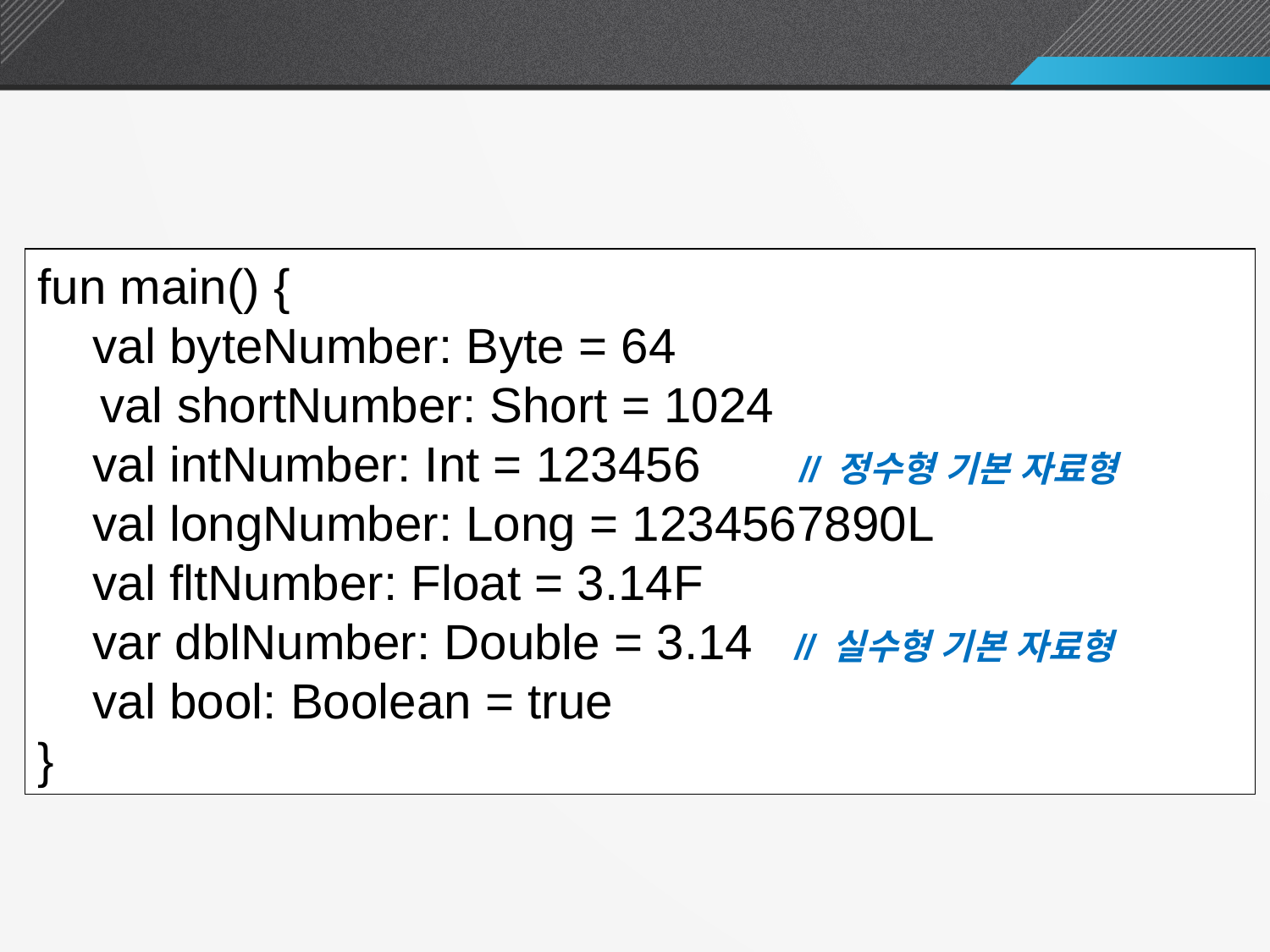

기초 데이터 타입 객체의 초기화
fun main() {
    val byteNumber: Byte = 64
      val shortNumber: Short = 1024
    val intNumber: Int = 123456	// 정수형 기본 자료형
    val longNumber: Long = 1234567890L
    val fltNumber: Float = 3.14F
    var dblNumber: Double = 3.14   // 실수형 기본 자료형
    val bool: Boolean = true
}